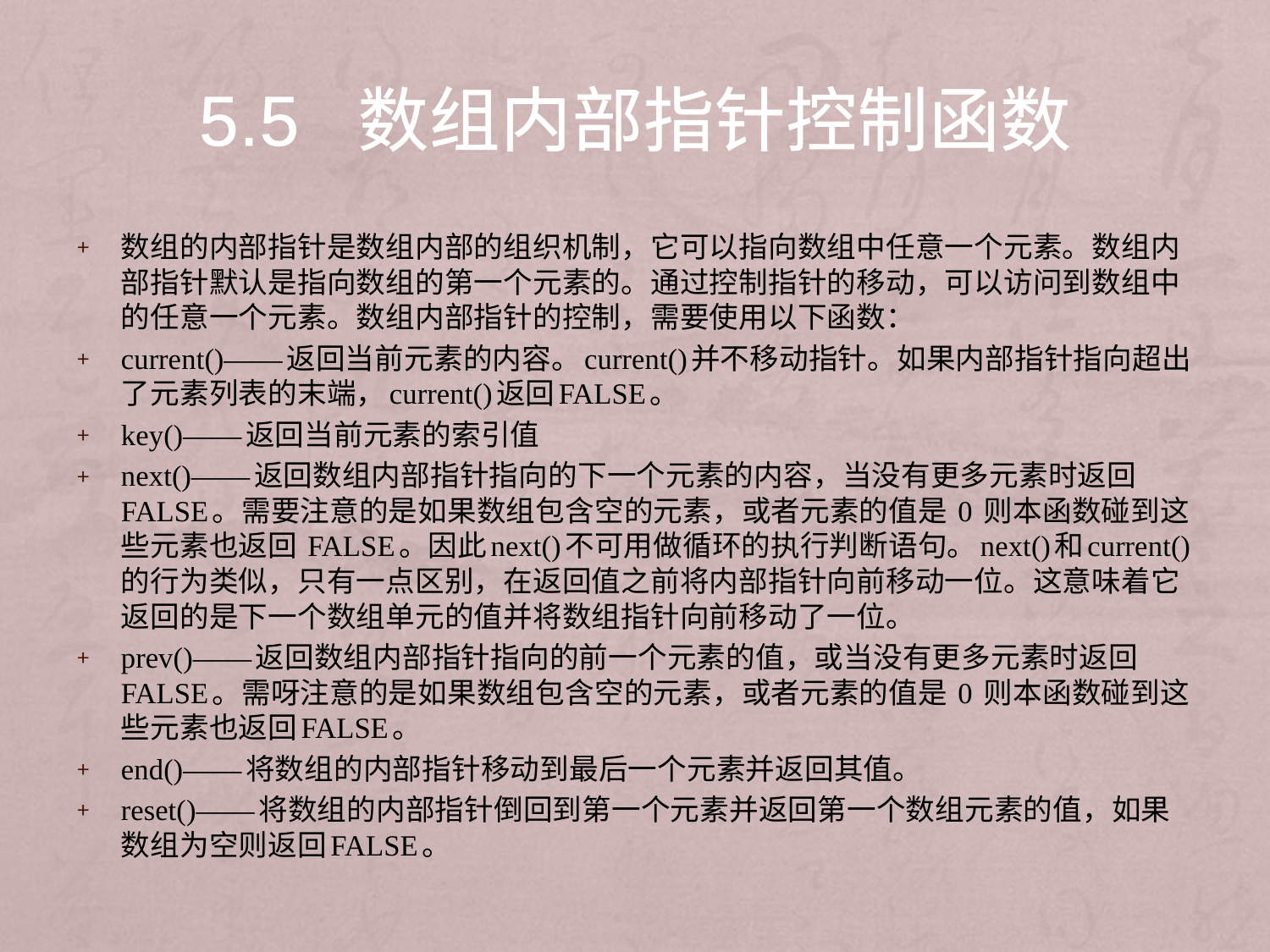

# 5.5  数组内部指针控制函数
数组的内部指针是数组内部的组织机制，它可以指向数组中任意一个元素。数组内部指针默认是指向数组的第一个元素的。通过控制指针的移动，可以访问到数组中的任意一个元素。数组内部指针的控制，需要使用以下函数：
current()——返回当前元素的内容。current()并不移动指针。如果内部指针指向超出了元素列表的末端，current()返回FALSE。
key()——返回当前元素的索引值
next()——返回数组内部指针指向的下一个元素的内容，当没有更多元素时返回FALSE。需要注意的是如果数组包含空的元素，或者元素的值是 0 则本函数碰到这些元素也返回 FALSE。因此next()不可用做循环的执行判断语句。next()和current()的行为类似，只有一点区别，在返回值之前将内部指针向前移动一位。这意味着它返回的是下一个数组单元的值并将数组指针向前移动了一位。
prev()——返回数组内部指针指向的前一个元素的值，或当没有更多元素时返回FALSE。需呀注意的是如果数组包含空的元素，或者元素的值是 0 则本函数碰到这些元素也返回FALSE。
end()——将数组的内部指针移动到最后一个元素并返回其值。
reset()——将数组的内部指针倒回到第一个元素并返回第一个数组元素的值，如果数组为空则返回FALSE。